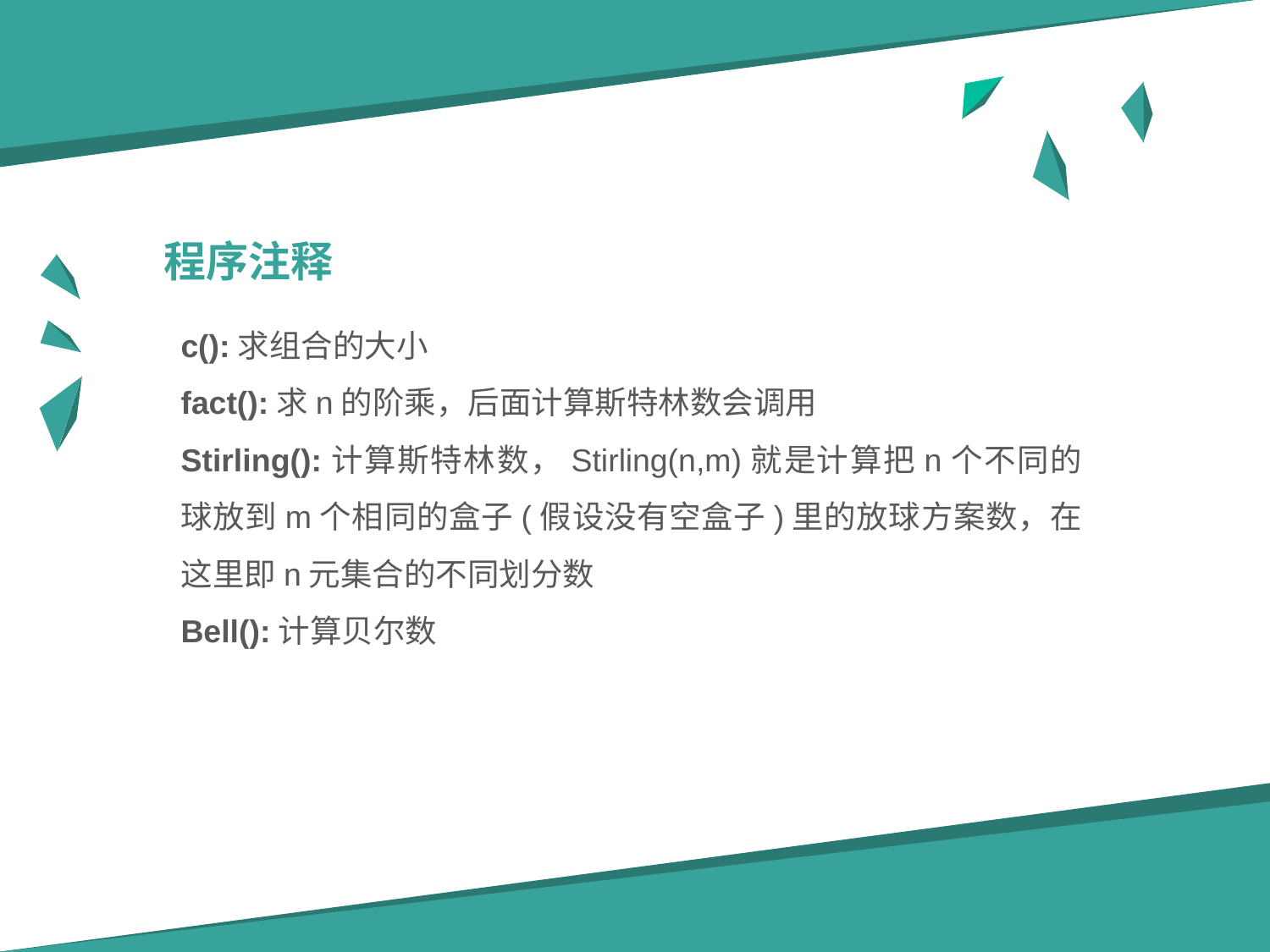

程序注释

c():求组合的大小
fact():求n的阶乘，后面计算斯特林数会调用
Stirling():计算斯特林数，Stirling(n,m)就是计算把n个不同的球放到m个相同的盒子(假设没有空盒子)里的放球方案数，在这里即n元集合的不同划分数
Bell():计算贝尔数